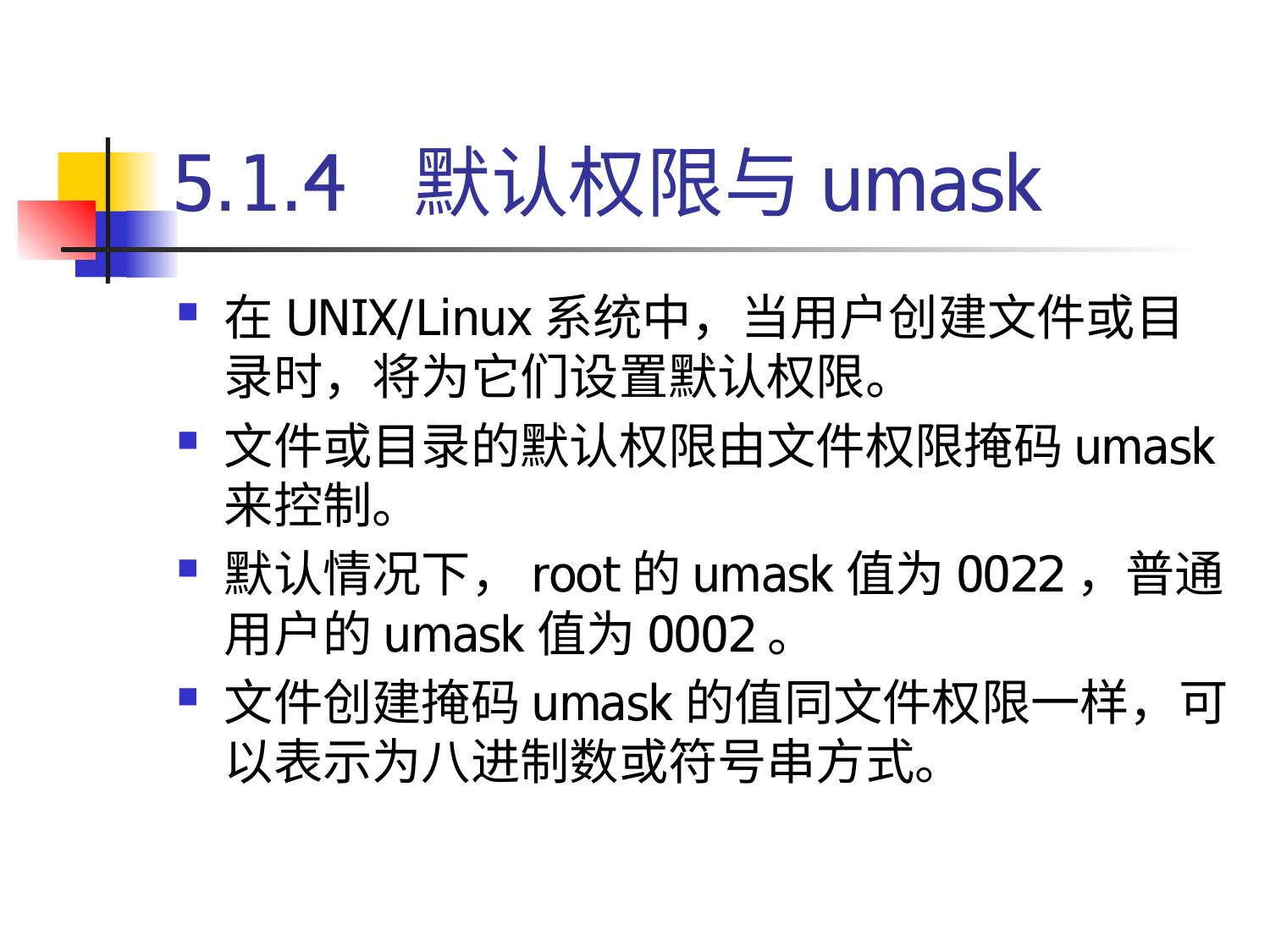

# 5.1.4  默认权限与umask
在UNIX/Linux系统中，当用户创建文件或目录时，将为它们设置默认权限。
文件或目录的默认权限由文件权限掩码umask来控制。
默认情况下，root的umask值为0022，普通用户的umask值为0002。
文件创建掩码umask的值同文件权限一样，可以表示为八进制数或符号串方式。